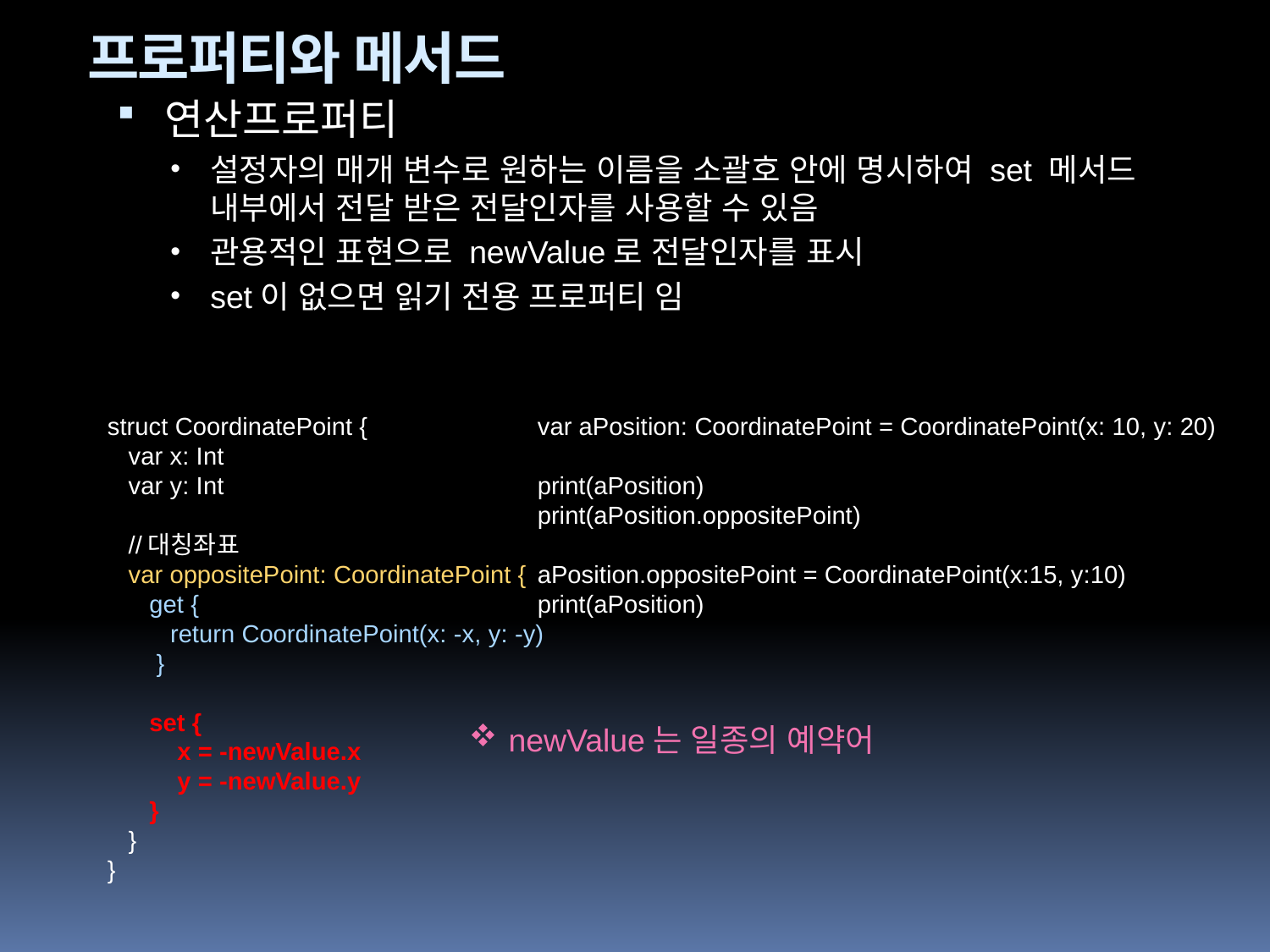

프로퍼티와 메서드
연산프로퍼티
설정자의 매개 변수로 원하는 이름을 소괄호 안에 명시하여 set 메서드 내부에서 전달 받은 전달인자를 사용할 수 있음
관용적인 표현으로 newValue로 전달인자를 표시
set이 없으면 읽기 전용 프로퍼티 임
struct CoordinatePoint {
   var x: Int
   var y: Int

   //대칭좌표
   var oppositePoint: CoordinatePoint {
      get {
         return CoordinatePoint(x: -x, y: -y)
       }

      set {
          x = -newValue.x
          y = -newValue.y
      }
   }
}
var aPosition: CoordinatePoint = CoordinatePoint(x: 10, y: 20)

print(aPosition)
print(aPosition.oppositePoint)

aPosition.oppositePoint = CoordinatePoint(x:15, y:10)
print(aPosition)
newValue는 일종의 예약어